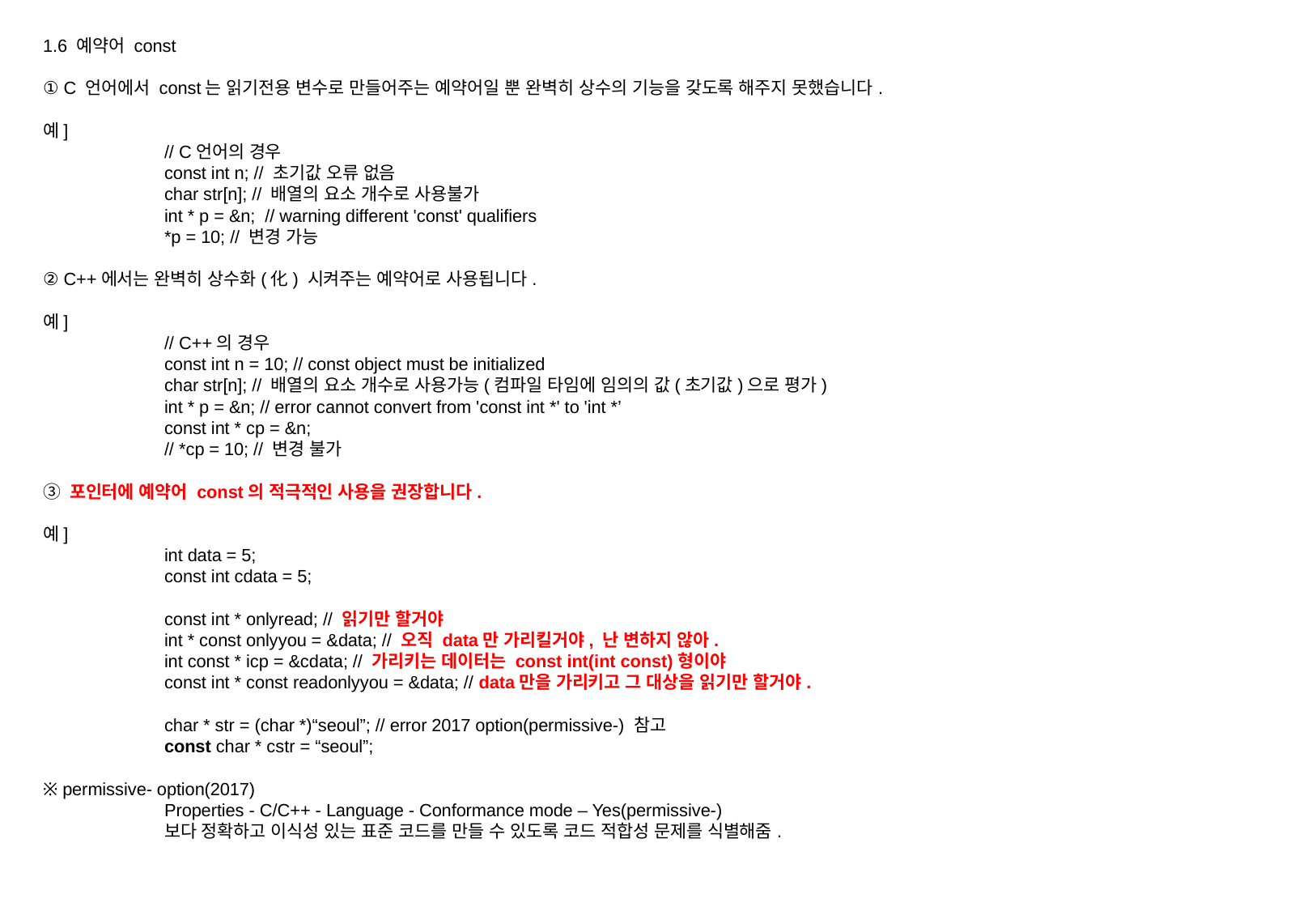

1.6 예약어 const

① C 언어에서 const는 읽기전용 변수로 만들어주는 예약어일 뿐 완벽히 상수의 기능을 갖도록 해주지 못했습니다.

예]
	// C언어의 경우
	const int n; // 초기값 오류 없음
	char str[n]; // 배열의 요소 개수로 사용불가
	int * p = &n;  // warning different 'const' qualifiers
	*p = 10; // 변경 가능

② C++에서는 완벽히 상수화(化) 시켜주는 예약어로 사용됩니다.

예]
	// C++의 경우
	const int n = 10; // const object must be initialized
	char str[n]; // 배열의 요소 개수로 사용가능(컴파일 타임에 임의의 값(초기값)으로 평가)
	int * p = &n; // error cannot convert from 'const int *' to 'int *’
	const int * cp = &n;
	// *cp = 10; // 변경 불가

③ 포인터에 예약어 const의 적극적인 사용을 권장합니다.

예]
	int data = 5;
	const int cdata = 5;

	const int * onlyread; // 읽기만 할거야
	int * const onlyyou = &data; // 오직 data만 가리킬거야, 난 변하지 않아.
	int const * icp = &cdata; // 가리키는 데이터는 const int(int const)형이야
	const int * const readonlyyou = &data; // data만을 가리키고 그 대상을 읽기만 할거야.

	char * str = (char *)“seoul”; // error 2017 option(permissive-) 참고
	const char * cstr = “seoul”;

※ permissive- option(2017)
	Properties - C/C++ - Language - Conformance mode – Yes(permissive-)
	보다 정확하고 이식성 있는 표준 코드를 만들 수 있도록 코드 적합성 문제를 식별해줌.